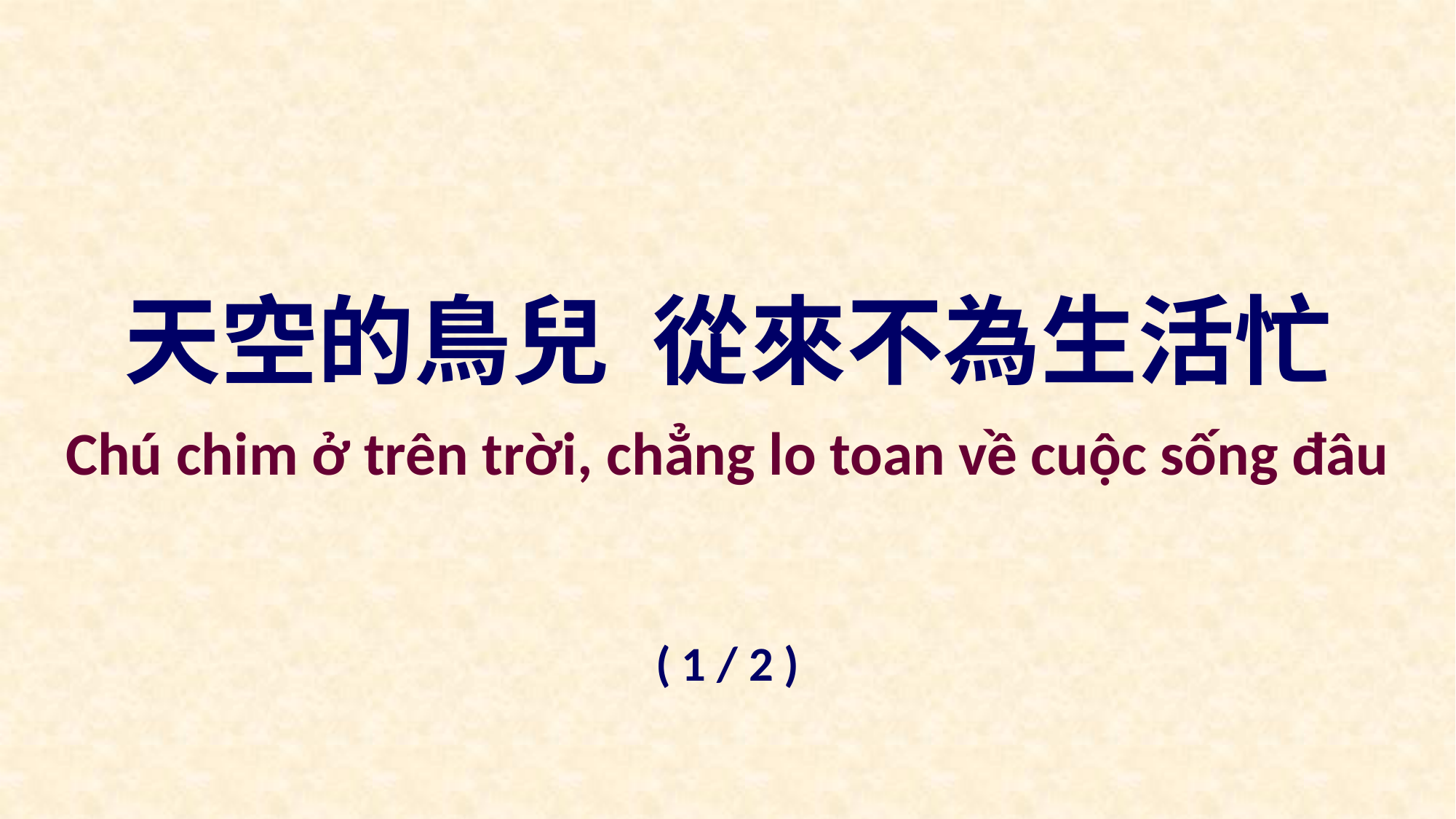

天空的鳥兒  從來不為生活忙
Chú chim ở trên trời, chẳng lo toan về cuộc sống đâu
( 1 / 2 )